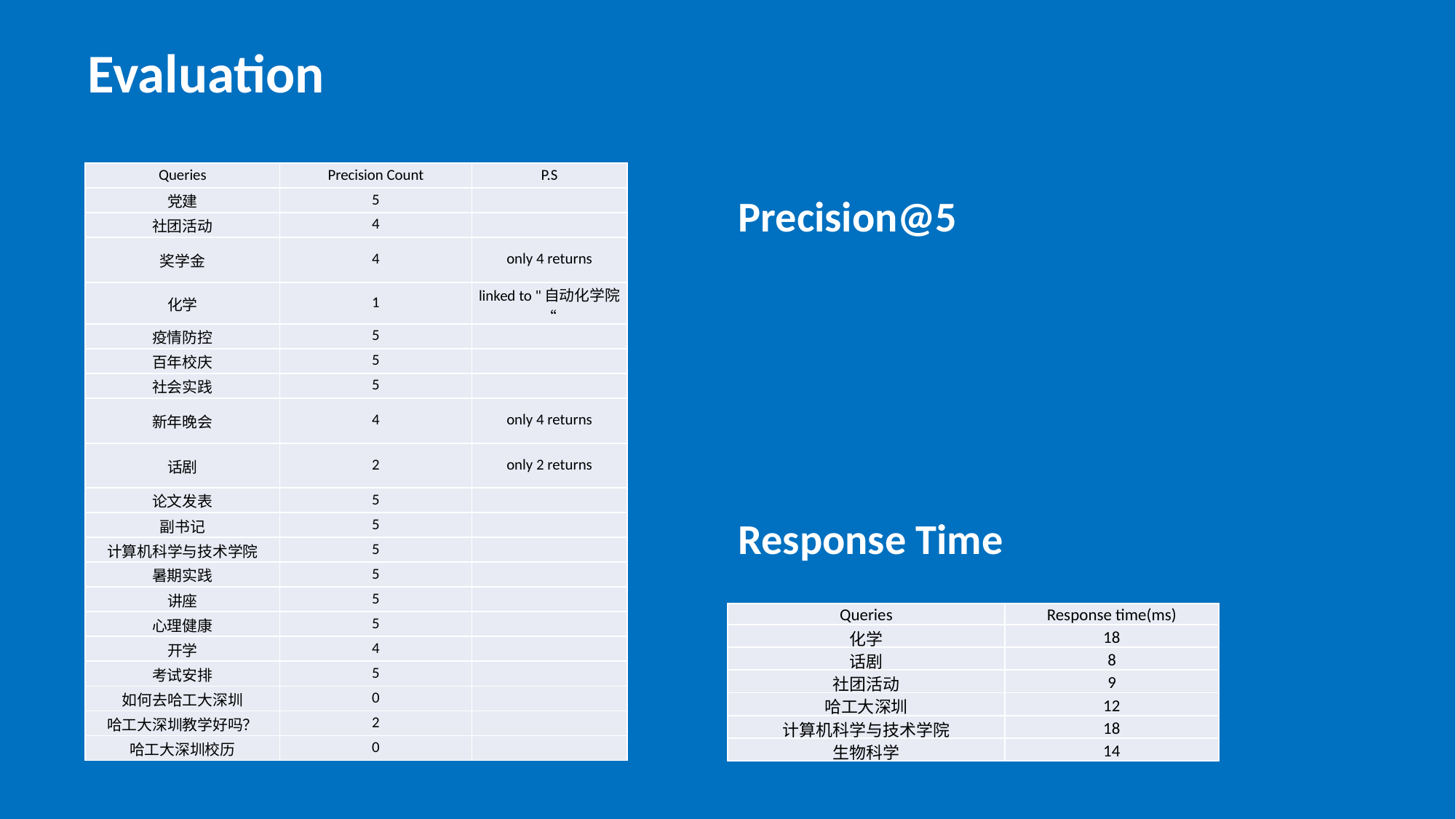

Evaluation
| Queries | Precision Count | P.S |
| --- | --- | --- |
| 党建 | 5 |  |
| 社团活动 | 4 |  |
| 奖学金 | 4 | only 4 returns |
| 化学 | 1 | linked to "自动化学院“ |
| 疫情防控 | 5 |  |
| 百年校庆 | 5 |  |
| 社会实践 | 5 |  |
| 新年晚会 | 4 | only 4 returns |
| 话剧 | 2 | only 2 returns |
| 论文发表 | 5 |  |
| 副书记 | 5 |  |
| 计算机科学与技术学院 | 5 |  |
| 暑期实践 | 5 |  |
| 讲座 | 5 |  |
| 心理健康 | 5 |  |
| 开学 | 4 |  |
| 考试安排 | 5 |  |
| 如何去哈工大深圳 | 0 |  |
| 哈工大深圳教学好吗？ | 2 |  |
| 哈工大深圳校历 | 0 |  |
Precision@5
Response Time
| Queries | Response time(ms) |
| --- | --- |
| 化学 | 18 |
| 话剧 | 8 |
| 社团活动 | 9 |
| 哈工大深圳 | 12 |
| 计算机科学与技术学院 | 18 |
| 生物科学 | 14 |